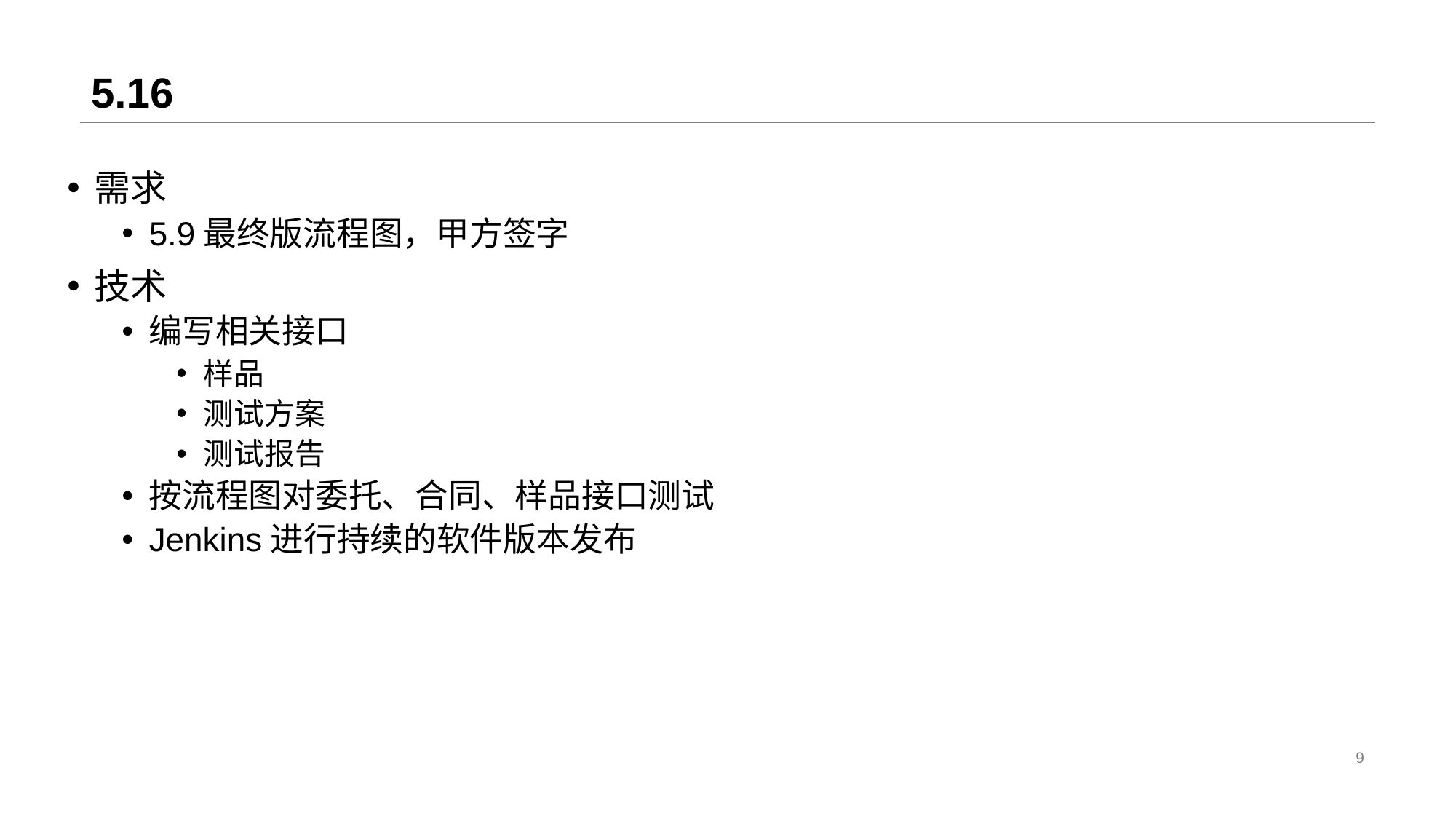

# 5.16
需求
5.9最终版流程图，甲方签字
技术
编写相关接口
样品
测试方案
测试报告
按流程图对委托、合同、样品接口测试
Jenkins进行持续的软件版本发布
9